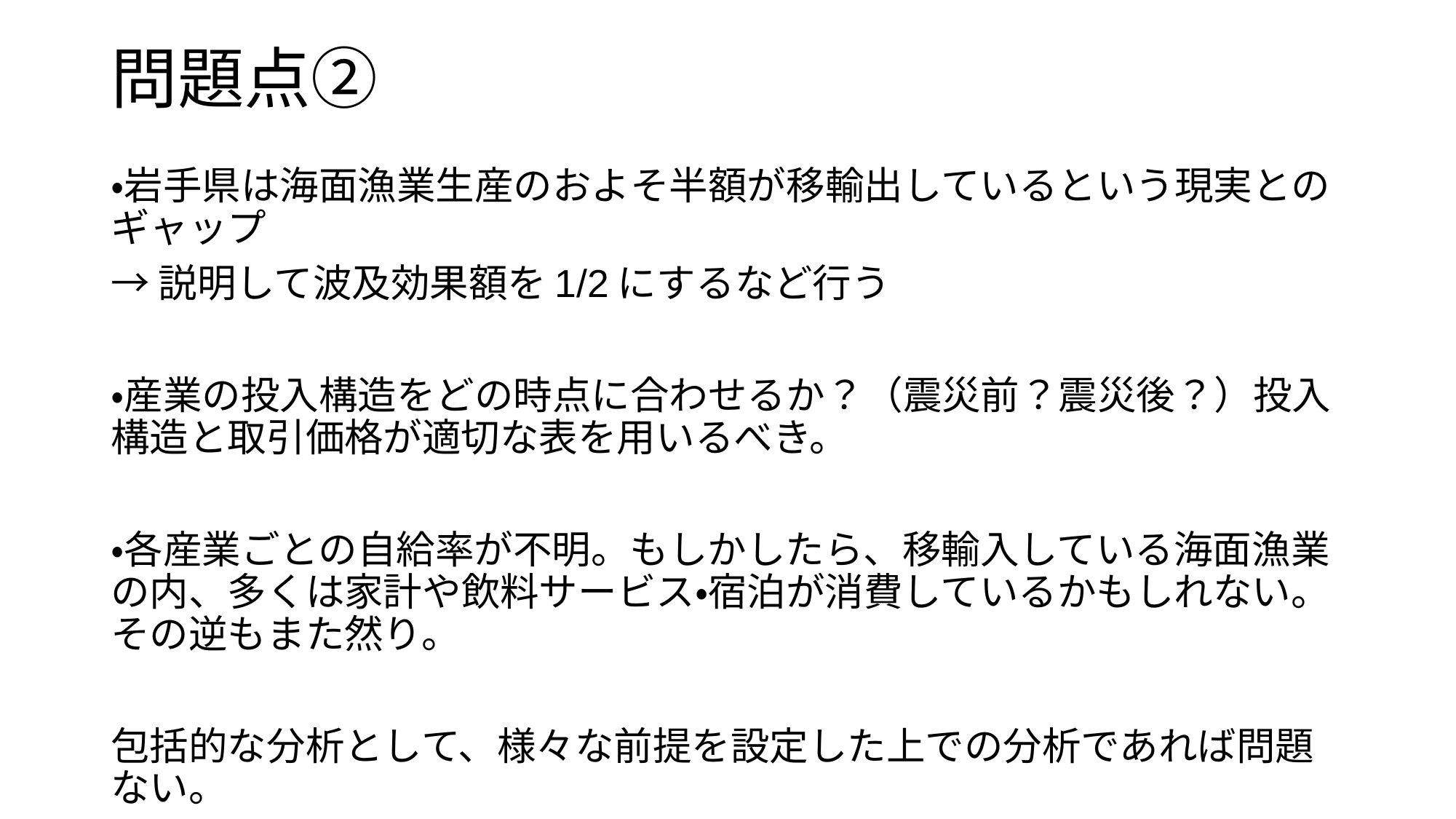

# 問題点②
・岩手県は海面漁業生産のおよそ半額が移輸出しているという現実とのギャップ
→説明して波及効果額を1/2にするなど行う

・産業の投入構造をどの時点に合わせるか？（震災前？震災後？）投入構造と取引価格が適切な表を用いるべき。

・各産業ごとの自給率が不明。もしかしたら、移輸入している海面漁業の内、多くは家計や飲料サービス・宿泊が消費しているかもしれない。その逆もまた然り。

包括的な分析として、様々な前提を設定した上での分析であれば問題ない。